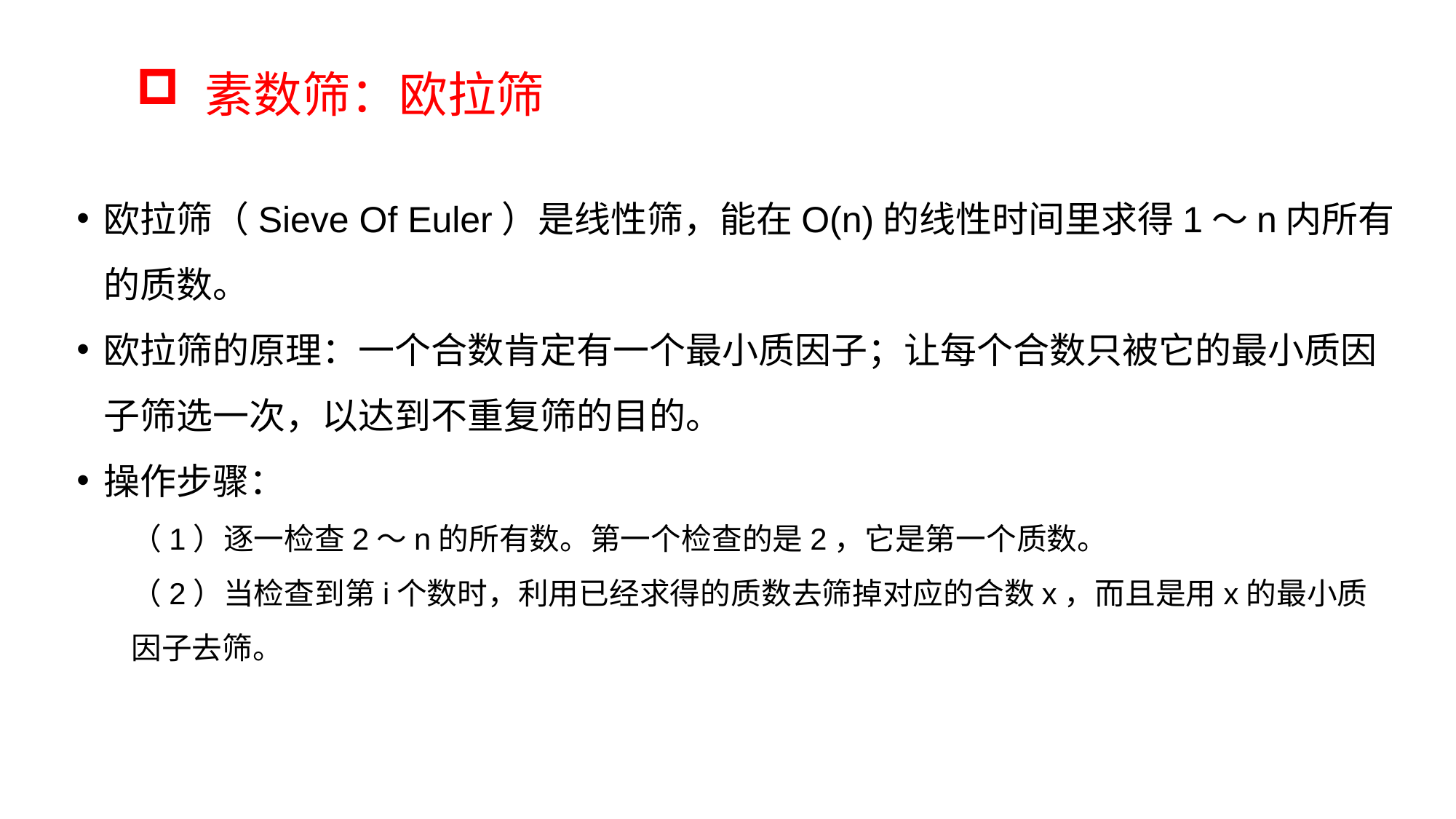

素数筛：欧拉筛
欧拉筛（Sieve Of Euler）是线性筛，能在O(n)的线性时间里求得1～n内所有的质数。
欧拉筛的原理：一个合数肯定有一个最小质因子；让每个合数只被它的最小质因子筛选一次，以达到不重复筛的目的。
操作步骤：
（1）逐一检查2～n的所有数。第一个检查的是2，它是第一个质数。
（2）当检查到第i个数时，利用已经求得的质数去筛掉对应的合数x，而且是用x的最小质因子去筛。